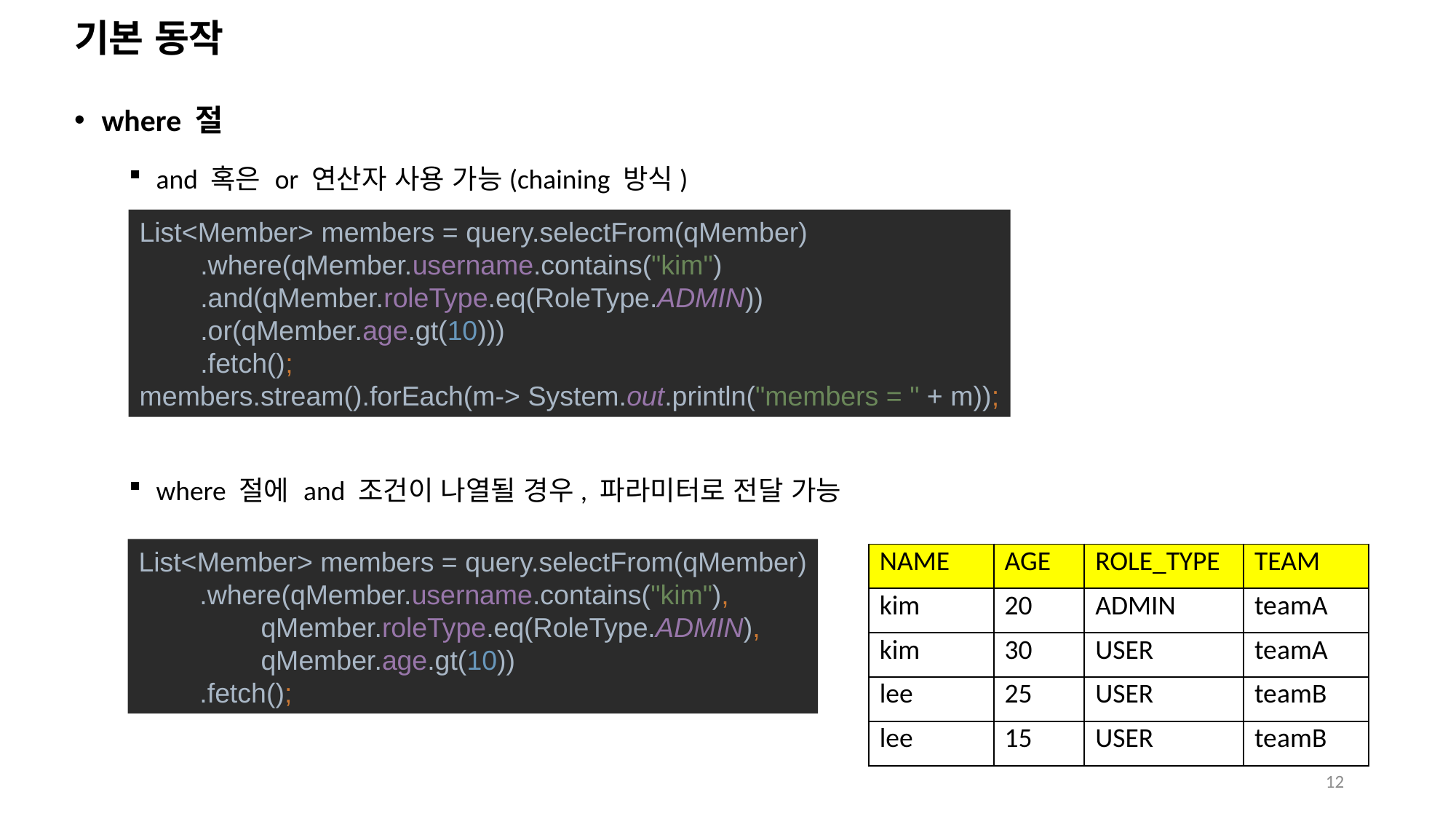

# 기본 동작
where 절
and 혹은 or 연산자 사용 가능(chaining 방식)

where 절에 and 조건이 나열될 경우, 파라미터로 전달 가능
List<Member> members = query.selectFrom(qMember)
        .where(qMember.username.contains("kim")
        .and(qMember.roleType.eq(RoleType.ADMIN))
        .or(qMember.age.gt(10)))
        .fetch();
members.stream().forEach(m-> System.out.println("members = " + m));
List<Member> members = query.selectFrom(qMember)
        .where(qMember.username.contains("kim"),
                qMember.roleType.eq(RoleType.ADMIN),
                qMember.age.gt(10))
        .fetch();
| NAME | AGE | ROLE\_TYPE | TEAM |
| --- | --- | --- | --- |
| kim | 20 | ADMIN | teamA |
| kim | 30 | USER | teamA |
| lee | 25 | USER | teamB |
| lee | 15 | USER | teamB |
12